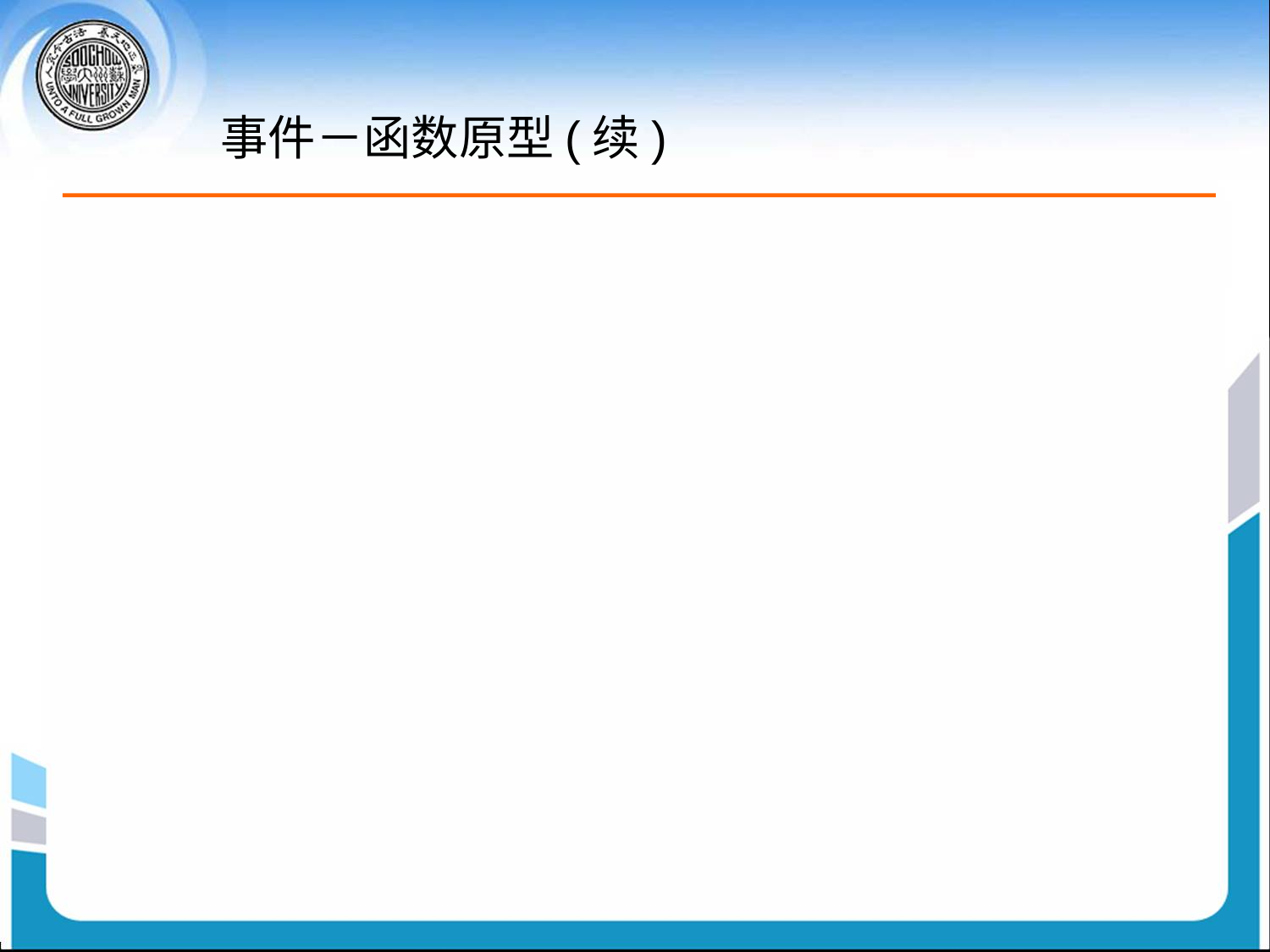

# 事件－函数原型(续)
使用“事件”机制应注意以下事项：
如果跨进程访问事件，必须对事件命名，在对事件命名的时候，要注意不要与系统命名空间中的其它全局命名对象冲突；
事件是否要自动恢复；
事件的初始状态设置。
由于event对象属于内核对象，故进程B可以调用OpenEvent函数通过对象的名字获得进程A中event对象的句柄，然后将这个句柄用于ResetEvent、SetEvent和WaitForMultipleObjects等函数中。此法可以实现一个进程的线程控制另一进程中线程的运行，例如：
HANDLE hEvent=OpenEvent(EVENT_ALL_ACCESS,true,"MyEvent");
ResetEvent(hEvent);